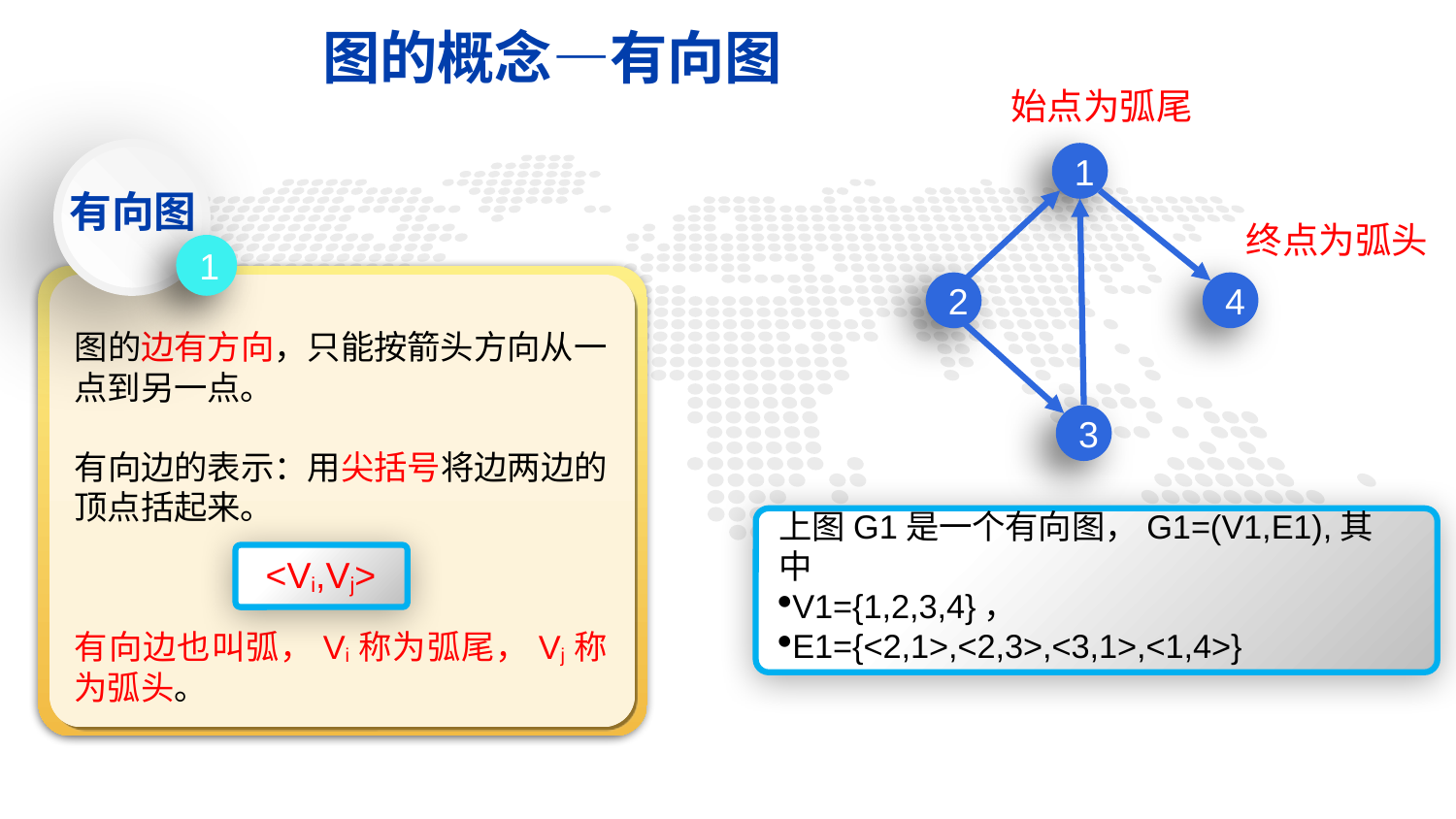

图的概念—有向图
#
始点为弧尾

有向图
1
1
2
4
3
终点为弧头
【

图的边有方向，只能按箭头方向从一点到另一点。

有向边的表示：用尖括号将边两边的顶点括起来。

有向边也叫弧，Vi称为弧尾，Vj称为弧头。

上图G1是一个有向图，G1=(V1,E1),其中
V1={1,2,3,4}，
E1={<2,1>,<2,3>,<3,1>,<1,4>}

<Vi,Vj>